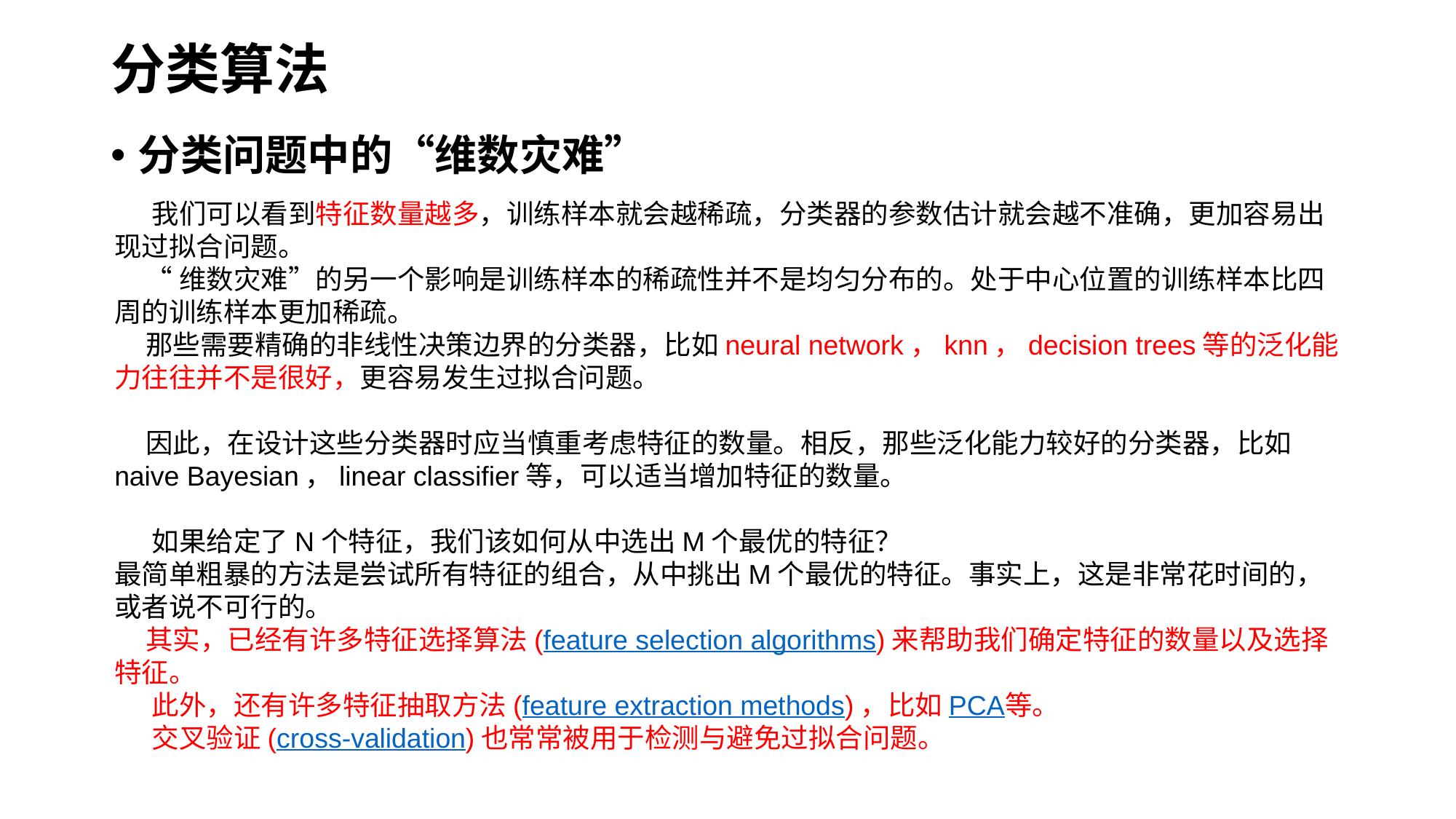

# 分类算法
分类问题中的“维数灾难”

     我们可以看到特征数量越多，训练样本就会越稀疏，分类器的参数估计就会越不准确，更加容易出现过拟合问题。
     “维数灾难”的另一个影响是训练样本的稀疏性并不是均匀分布的。处于中心位置的训练样本比四周的训练样本更加稀疏。
    那些需要精确的非线性决策边界的分类器，比如neural network，knn，decision trees等的泛化能力往往并不是很好，更容易发生过拟合问题。

    因此，在设计这些分类器时应当慎重考虑特征的数量。相反，那些泛化能力较好的分类器，比如naive Bayesian，linear classifier等，可以适当增加特征的数量。

     如果给定了N个特征，我们该如何从中选出M个最优的特征？
最简单粗暴的方法是尝试所有特征的组合，从中挑出M个最优的特征。事实上，这是非常花时间的，或者说不可行的。
    其实，已经有许多特征选择算法(feature selection algorithms)来帮助我们确定特征的数量以及选择特征。
     此外，还有许多特征抽取方法(feature extraction methods)，比如PCA等。
     交叉验证(cross-validation)也常常被用于检测与避免过拟合问题。